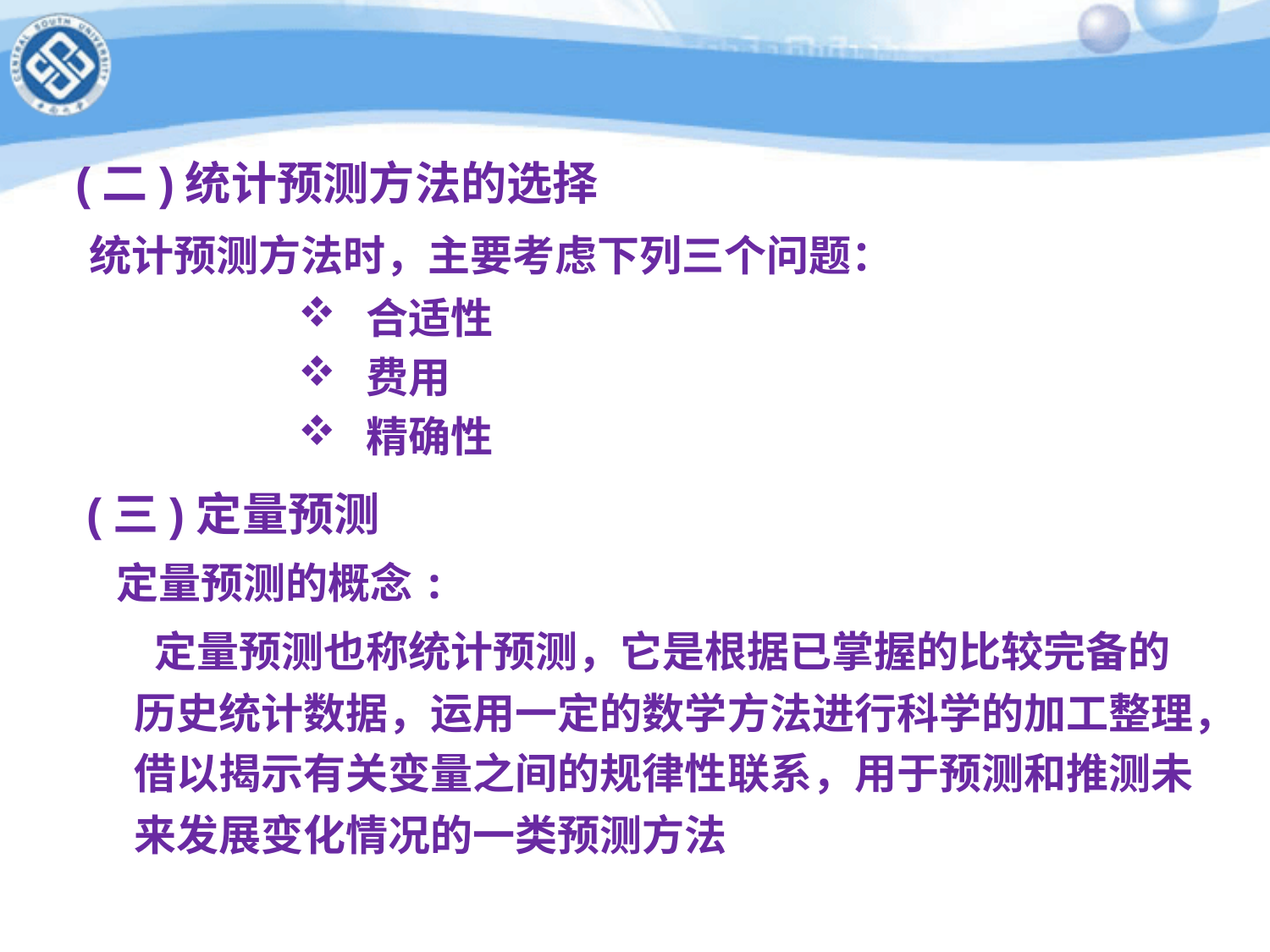

(二)统计预测方法的选择
       统计预测方法时，主要考虑下列三个问题：
  合适性
  费用
  精确性
# (三)定量预测
  定量预测的概念:
      定量预测也称统计预测，它是根据已掌握的比较完备的历史统计数据，运用一定的数学方法进行科学的加工整理，借以揭示有关变量之间的规律性联系，用于预测和推测未来发展变化情况的一类预测方法